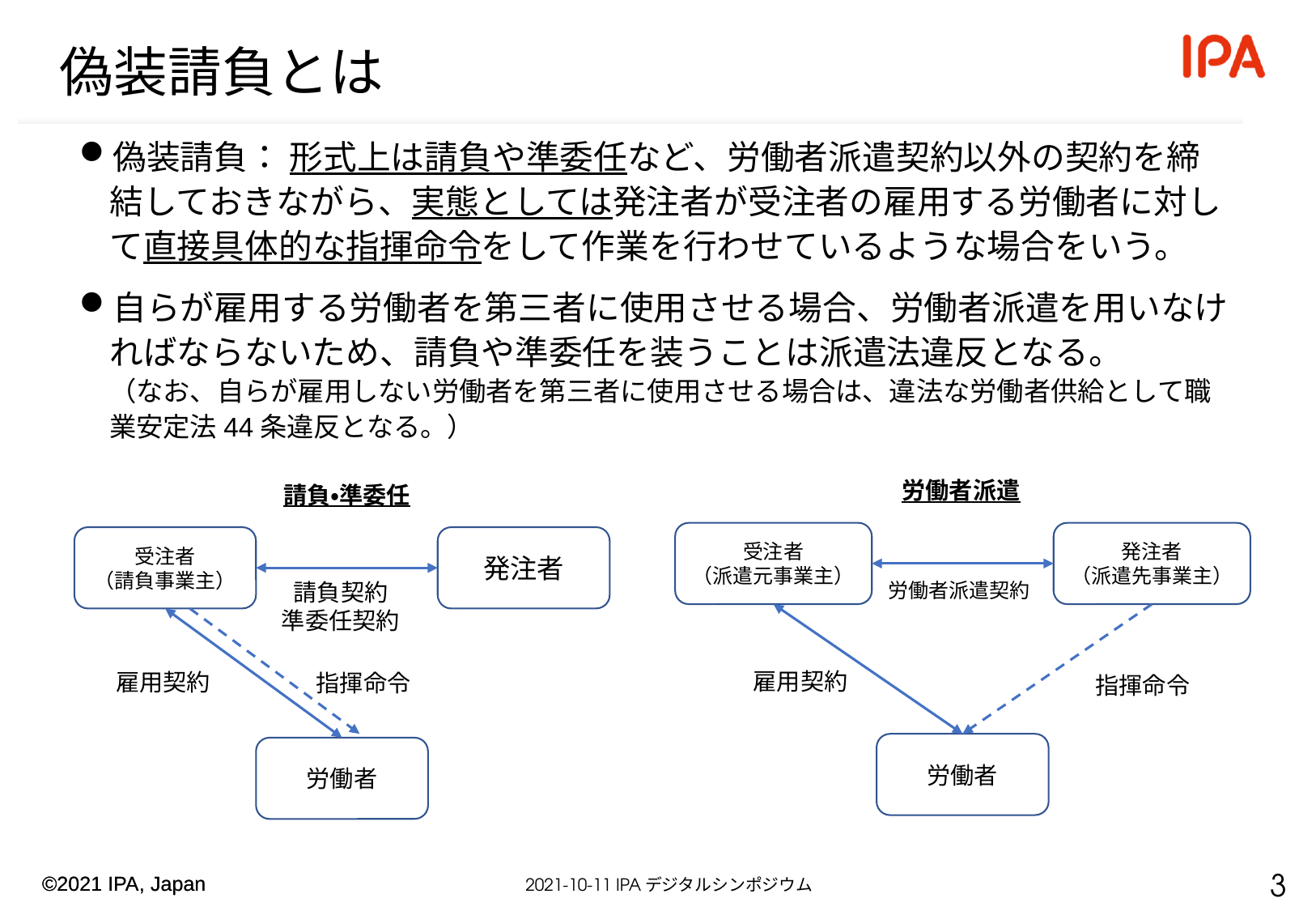

# 偽装請負とは
偽装請負： 形式上は請負や準委任など、労働者派遣契約以外の契約を締結しておきながら、実態としては発注者が受注者の雇用する労働者に対して直接具体的な指揮命令をして作業を行わせているような場合をいう。
自らが雇用する労働者を第三者に使用させる場合、労働者派遣を用いなければならないため、請負や準委任を装うことは派遣法違反となる。
（なお、自らが雇用しない労働者を第三者に使用させる場合は、違法な労働者供給として職業安定法44条違反となる。）

労働者派遣
請負・準委任
受注者
（派遣元事業主）
発注者
（派遣先事業主）
受注者
（請負事業主）
発注者
請負契約
準委任契約
労働者派遣契約
雇用契約
雇用契約
指揮命令
指揮命令
労働者
労働者
3